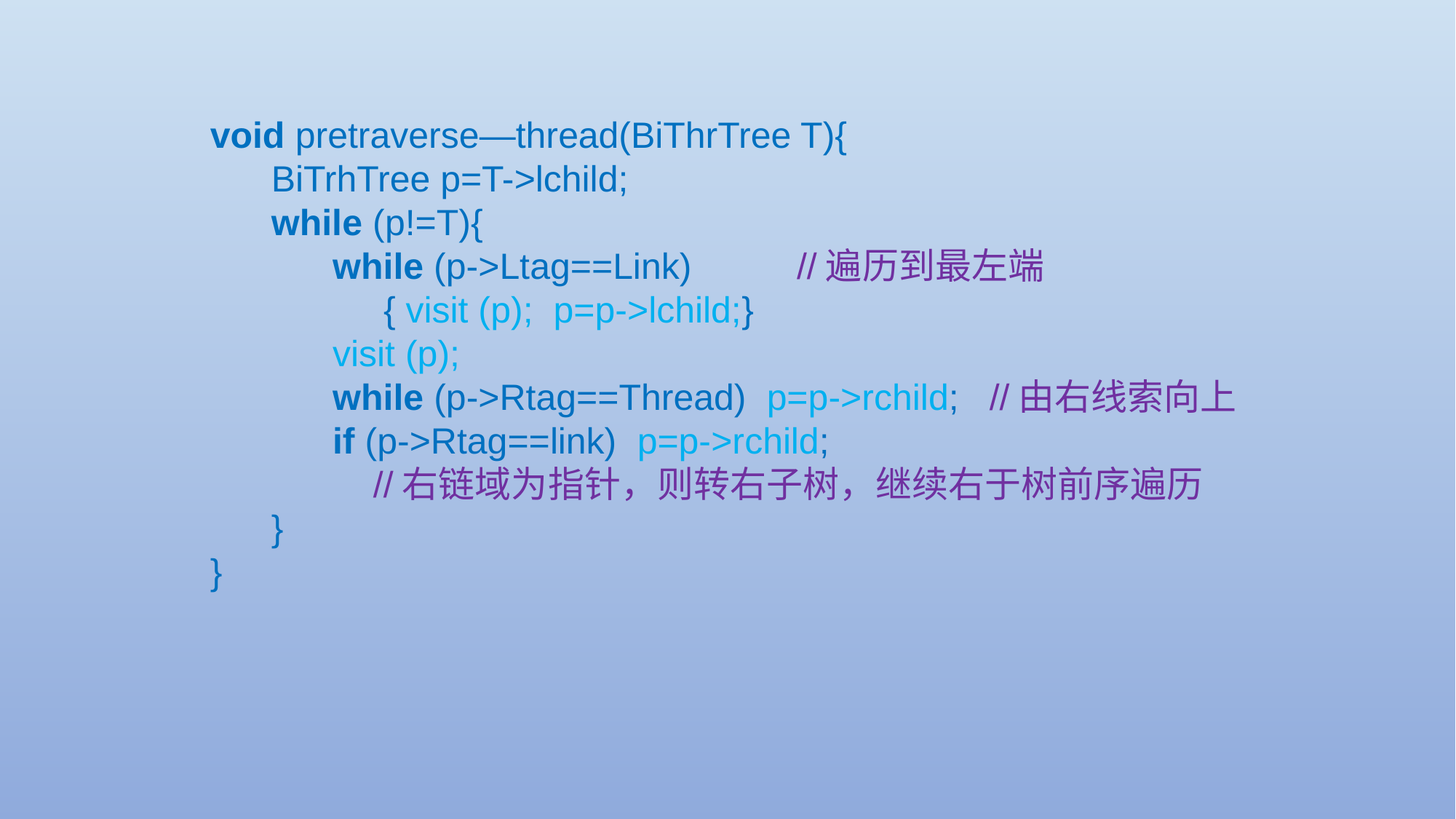

void pretraverse—thread(BiThrTree T){
      BiTrhTree p=T->lchild;
      while (p!=T){
            while (p->Ltag==Link)    	    //遍历到最左端
                 { visit (p);  p=p->lchild;}
            visit (p);
            while (p->Rtag==Thread)  p=p->rchild;   //由右线索向上
            if (p->Rtag==link)  p=p->rchild;
                //右链域为指针，则转右子树，继续右于树前序遍历
      }
}